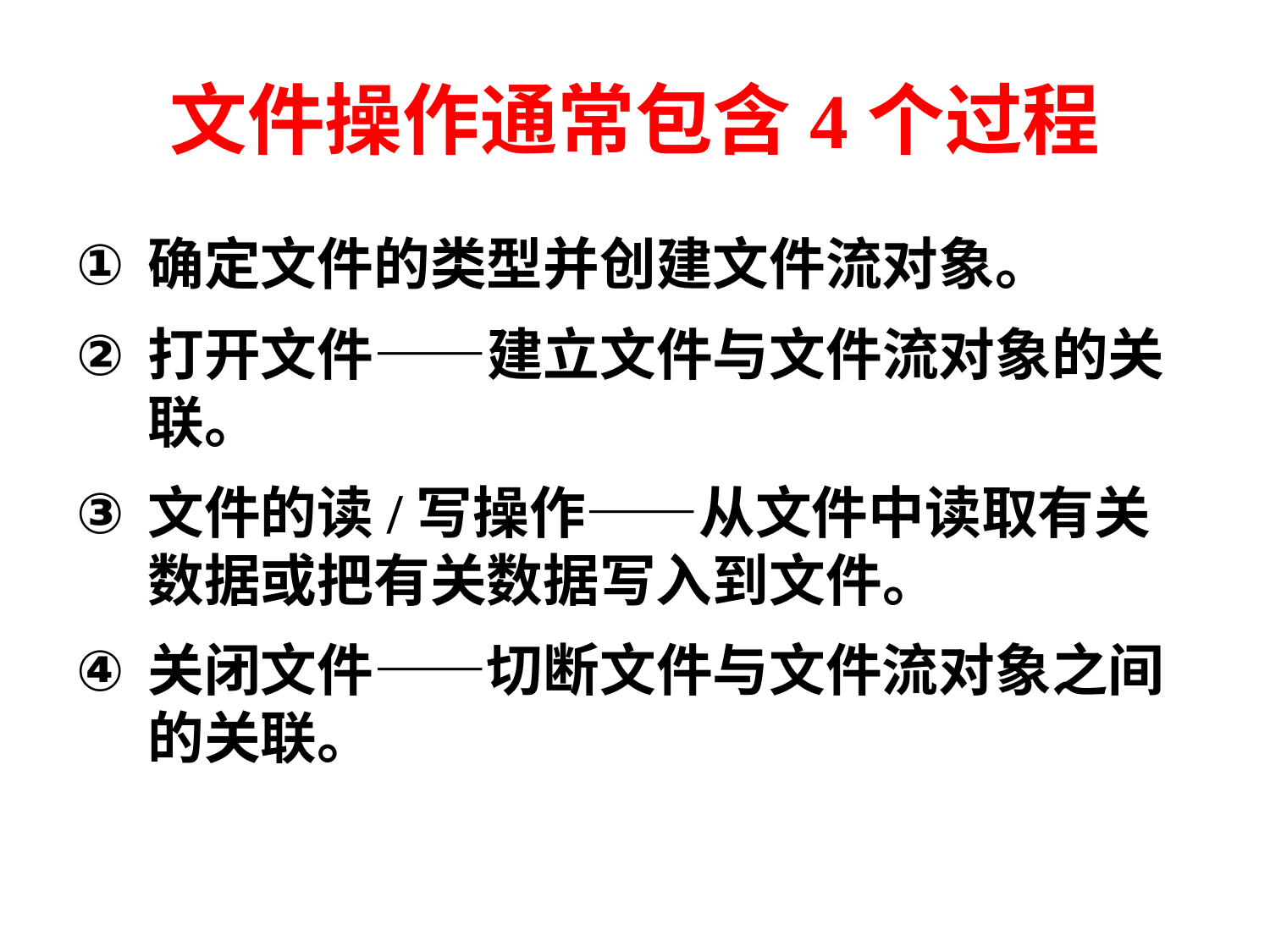

# 文件操作通常包含4个过程
确定文件的类型并创建文件流对象。
打开文件——建立文件与文件流对象的关联。
文件的读/写操作——从文件中读取有关数据或把有关数据写入到文件。
关闭文件——切断文件与文件流对象之间的关联。